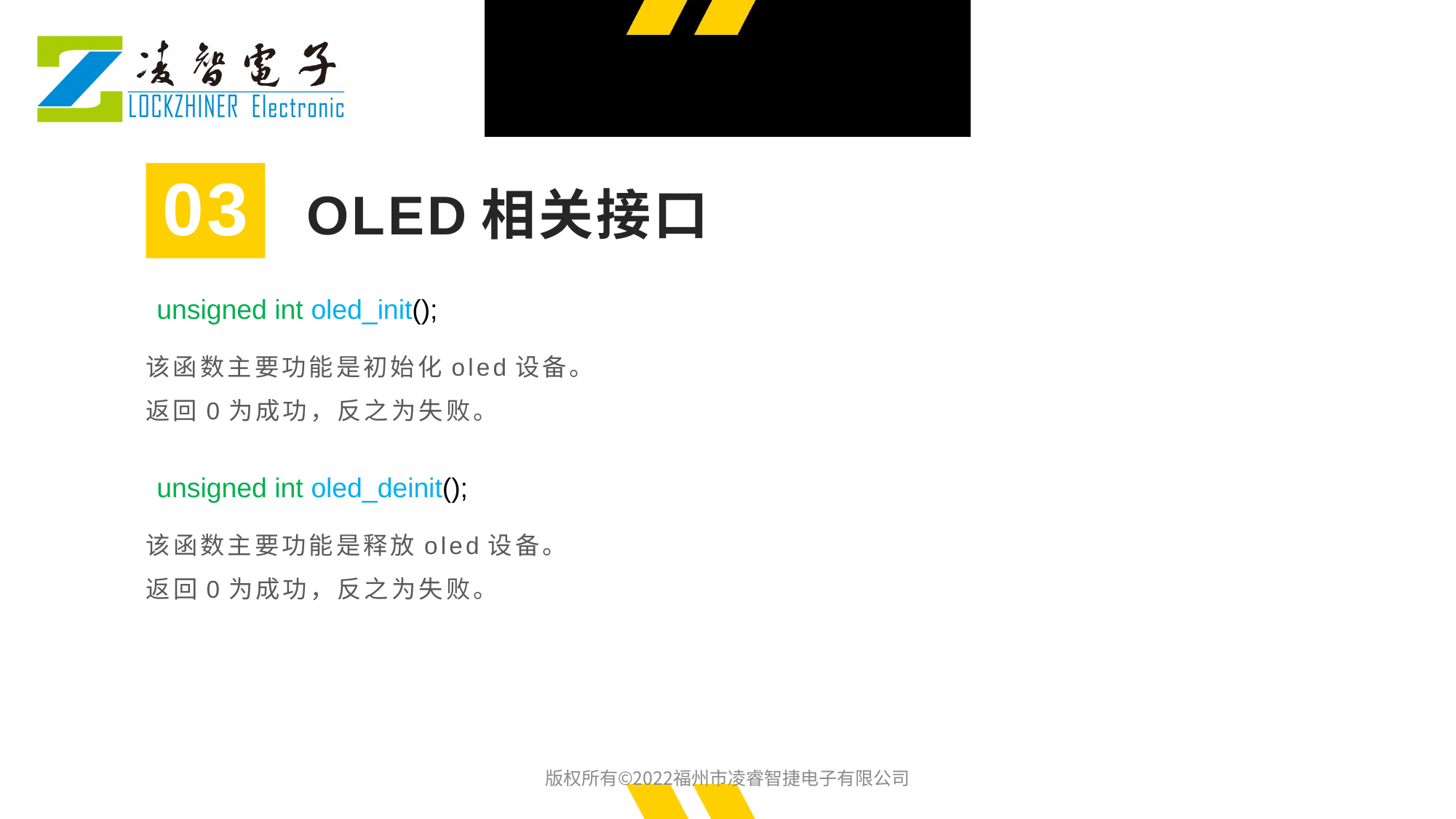

03
OLED相关接口
unsigned int oled_init();
该函数主要功能是初始化oled设备。
返回0为成功，反之为失败。
unsigned int oled_deinit();
该函数主要功能是释放oled设备。
返回0为成功，反之为失败。
版权所有©2022福州市凌睿智捷电子有限公司
7